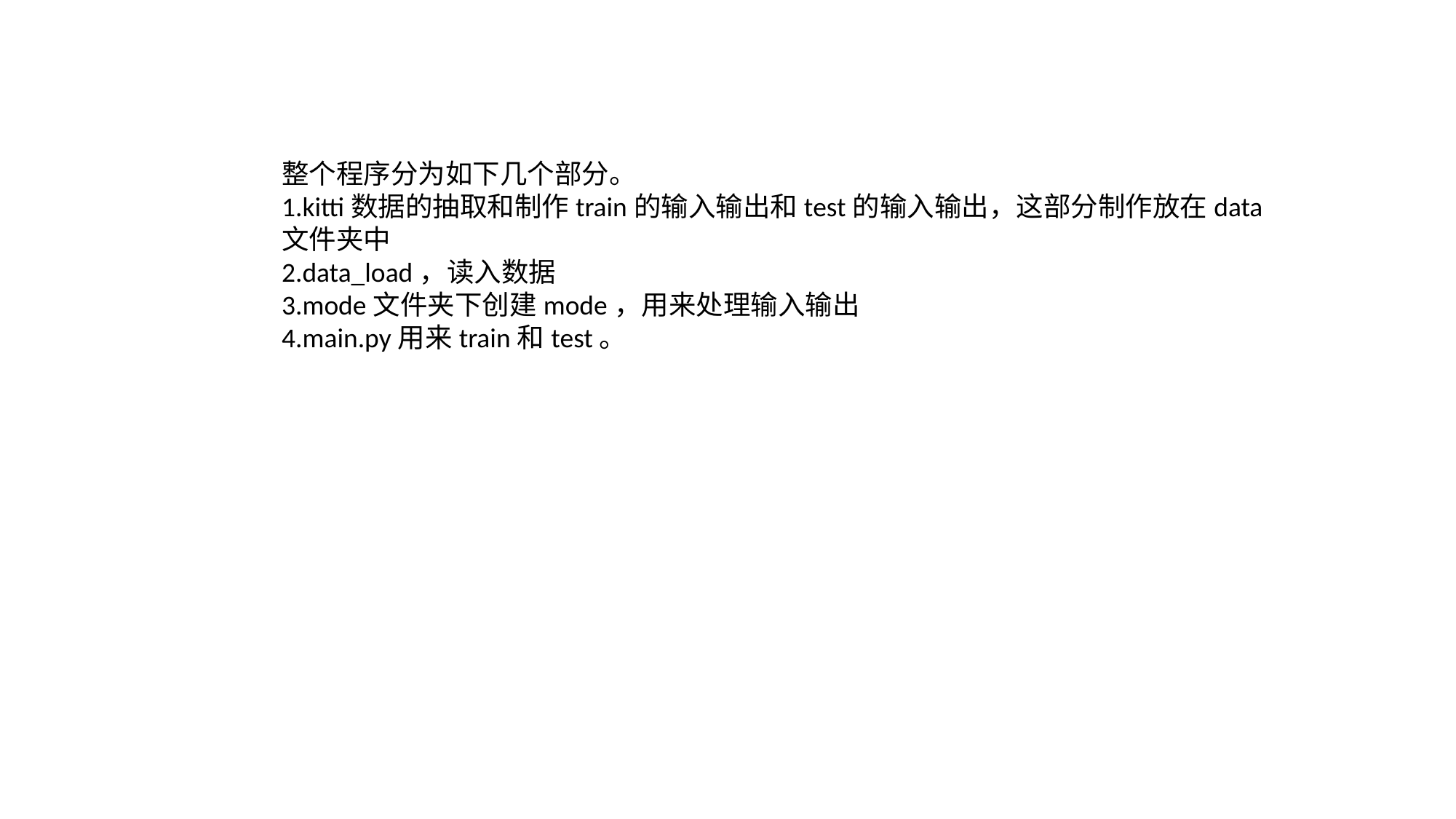

整个程序分为如下几个部分。
1.kitti数据的抽取和制作train的输入输出和test的输入输出，这部分制作放在data文件夹中
2.data_load，读入数据
3.mode文件夹下创建mode，用来处理输入输出
4.main.py用来train和test。